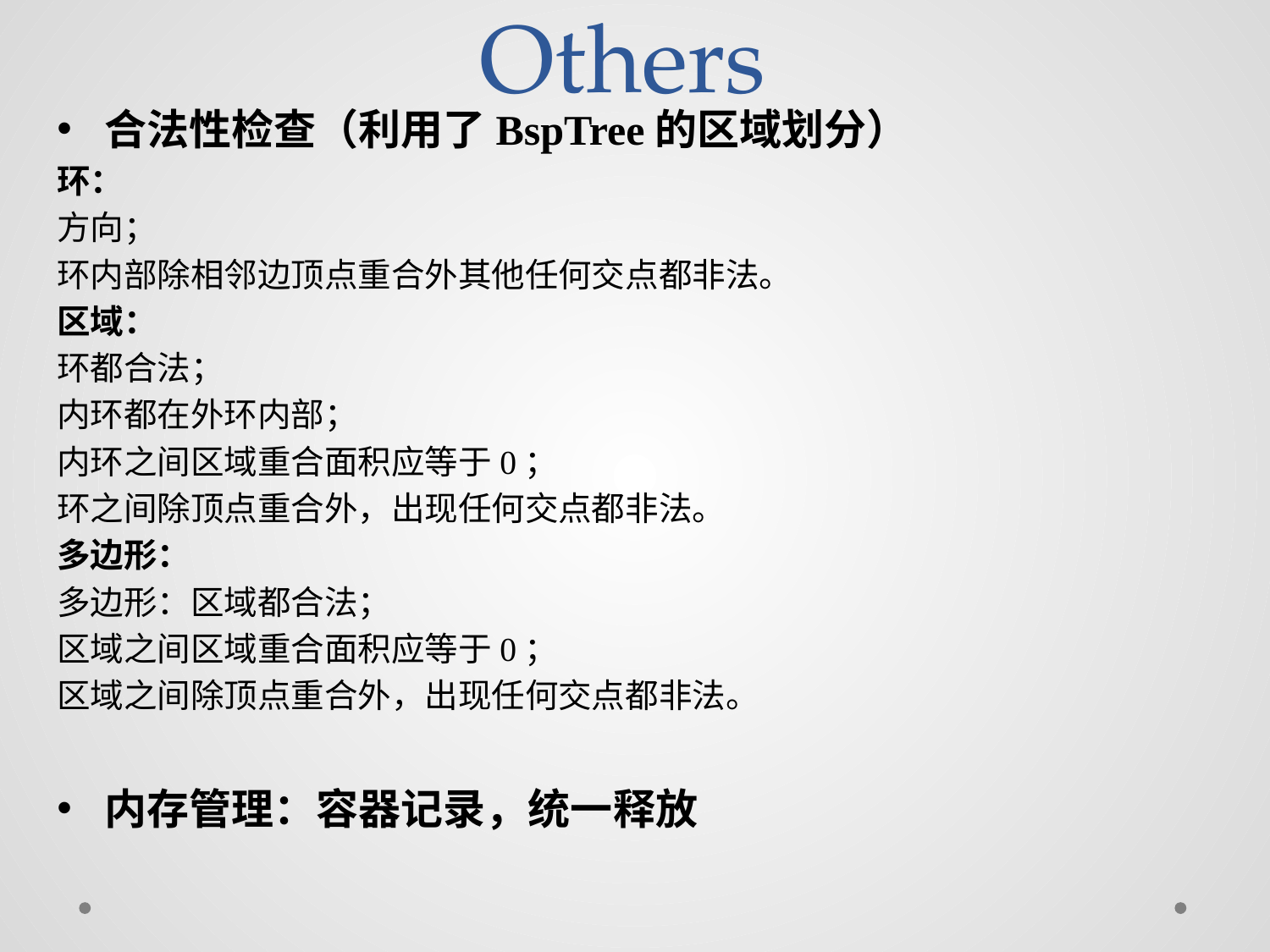

# Others
合法性检查（利用了BspTree的区域划分）
环：
方向；
环内部除相邻边顶点重合外其他任何交点都非法。
区域：
环都合法；
内环都在外环内部；
内环之间区域重合面积应等于0；
环之间除顶点重合外，出现任何交点都非法。
多边形：
多边形：区域都合法；
区域之间区域重合面积应等于0；
区域之间除顶点重合外，出现任何交点都非法。

内存管理：容器记录，统一释放